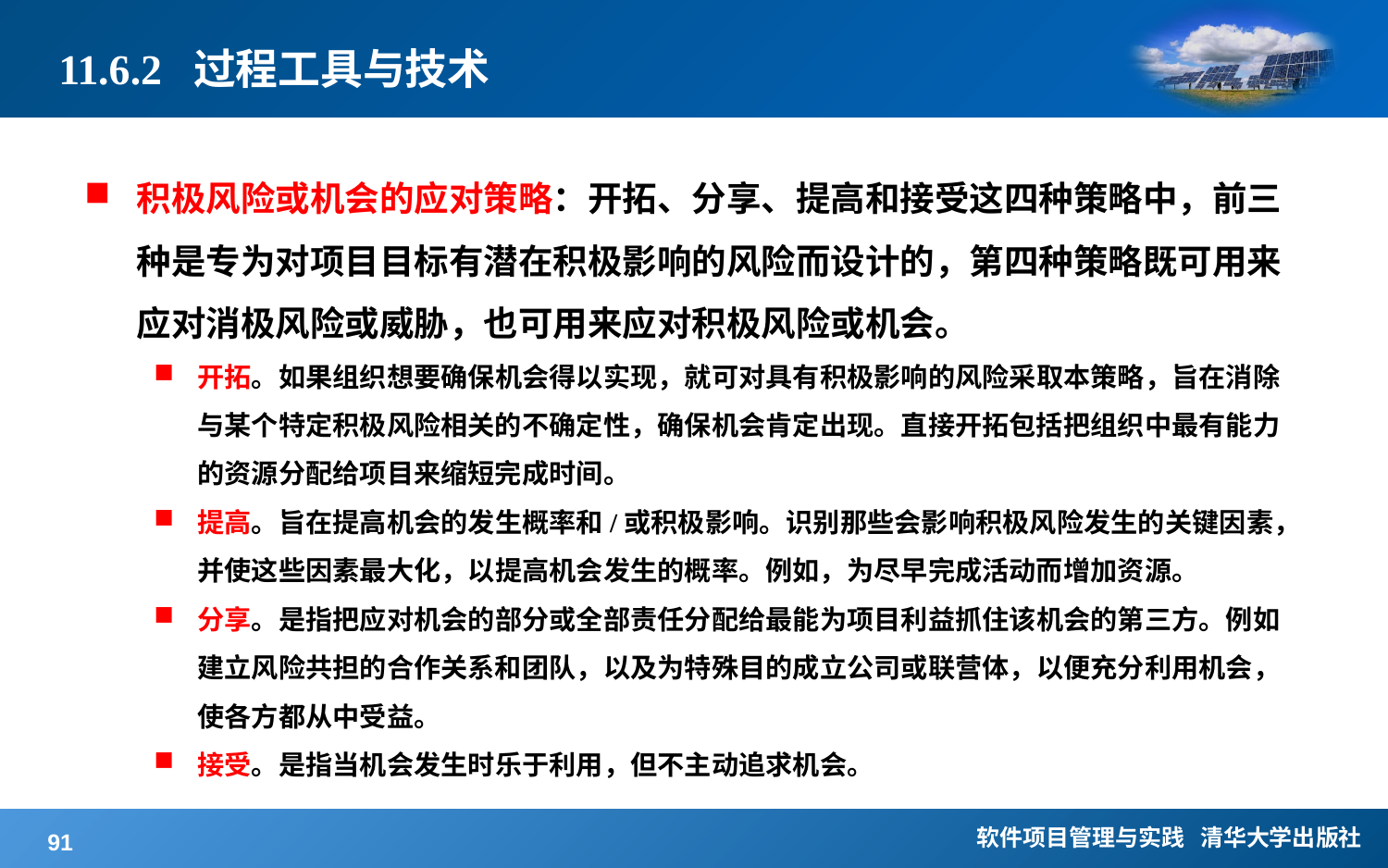

# 11.6.2  过程工具与技术
积极风险或机会的应对策略：开拓、分享、提高和接受这四种策略中，前三种是专为对项目目标有潜在积极影响的风险而设计的，第四种策略既可用来应对消极风险或威胁，也可用来应对积极风险或机会。
开拓。如果组织想要确保机会得以实现，就可对具有积极影响的风险采取本策略，旨在消除与某个特定积极风险相关的不确定性，确保机会肯定出现。直接开拓包括把组织中最有能力的资源分配给项目来缩短完成时间。
提高。旨在提高机会的发生概率和/或积极影响。识别那些会影响积极风险发生的关键因素，并使这些因素最大化，以提高机会发生的概率。例如，为尽早完成活动而增加资源。
分享。是指把应对机会的部分或全部责任分配给最能为项目利益抓住该机会的第三方。例如建立风险共担的合作关系和团队，以及为特殊目的成立公司或联营体，以便充分利用机会，使各方都从中受益。
接受。是指当机会发生时乐于利用，但不主动追求机会。